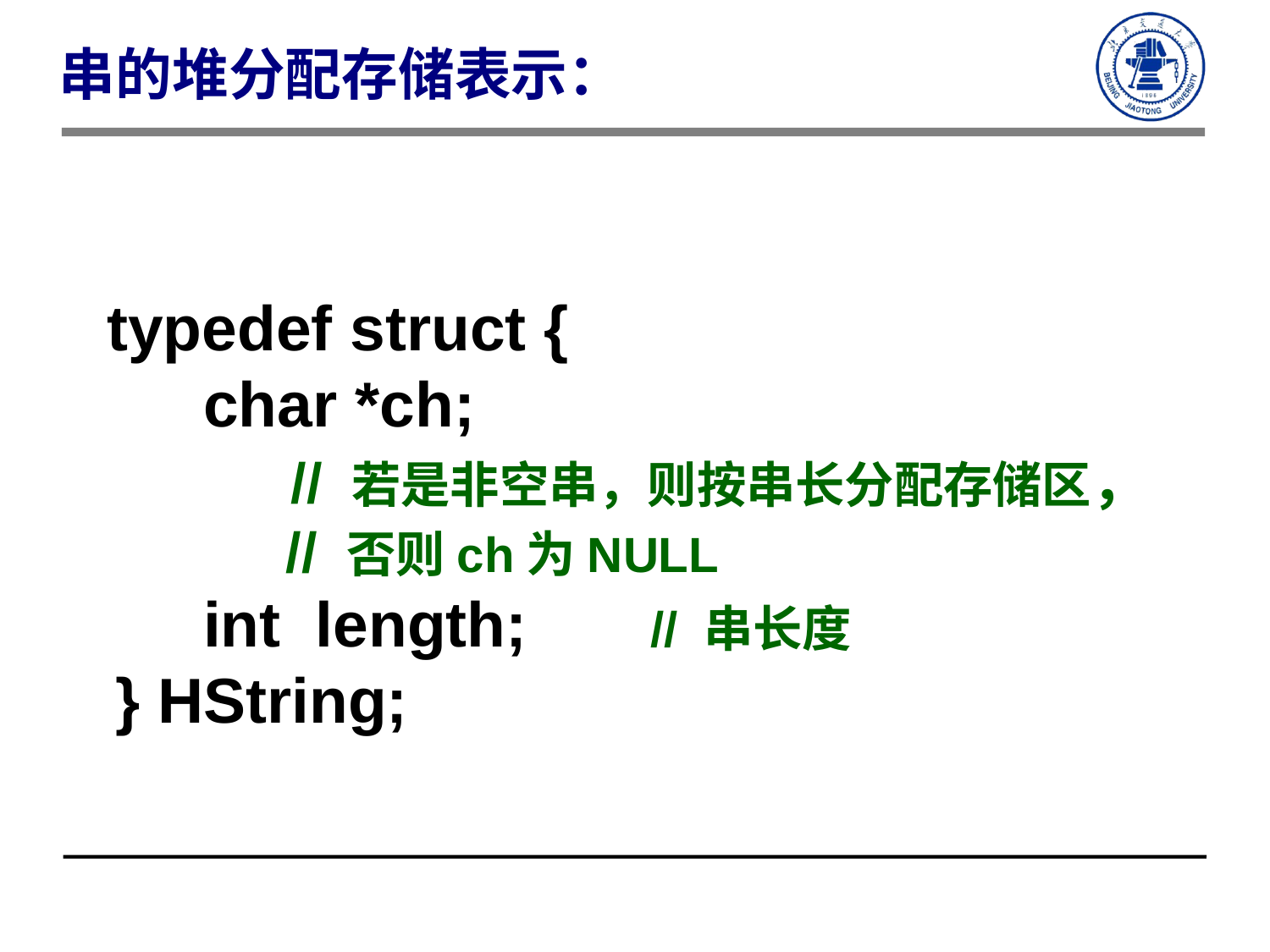

串的堆分配存储表示：
 typedef struct {
      char *ch;
           // 若是非空串，则按串长分配存储区，
            // 否则ch为NULL
      int  length;       // 串长度
 } HString;